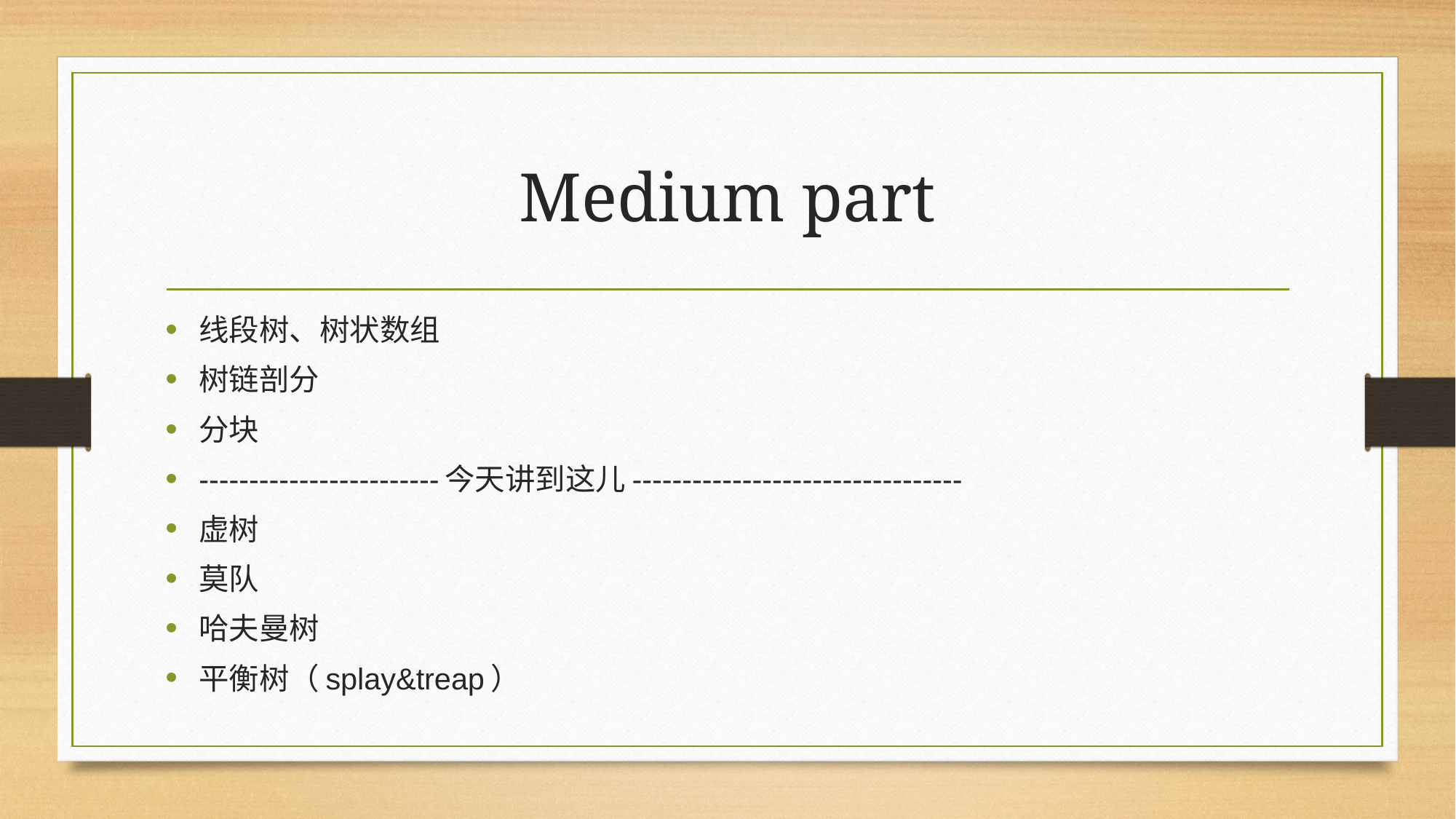

# Medium part
线段树、树状数组
树链剖分
分块
------------------------今天讲到这儿---------------------------------
虚树
莫队
哈夫曼树
平衡树（splay&treap）